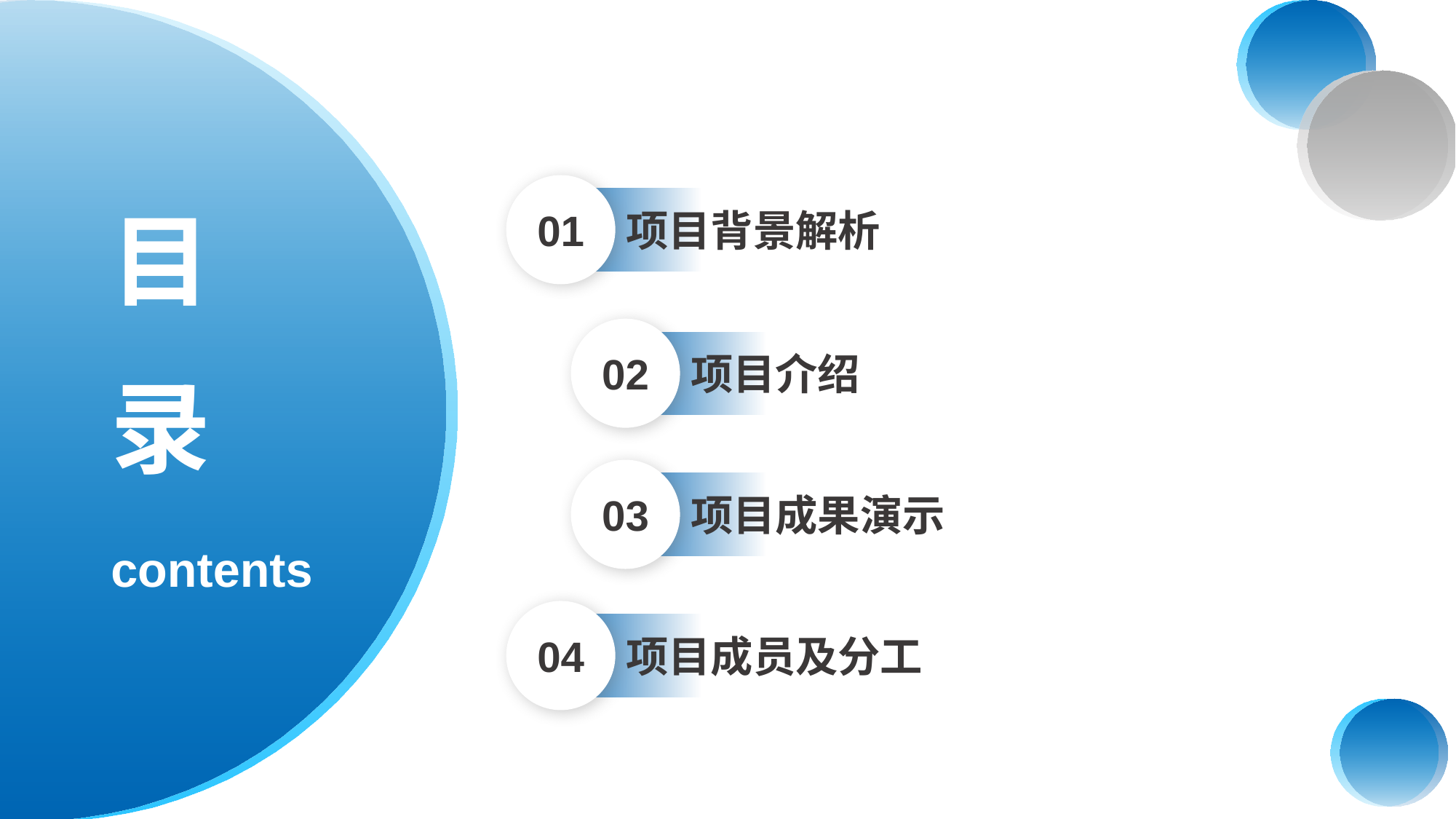

PPT模板 http://www.1ppt.com/moban/

01
项目背景解析
目

02
项目介绍
录

03
项目成果演示
contents

04
项目成员及分工